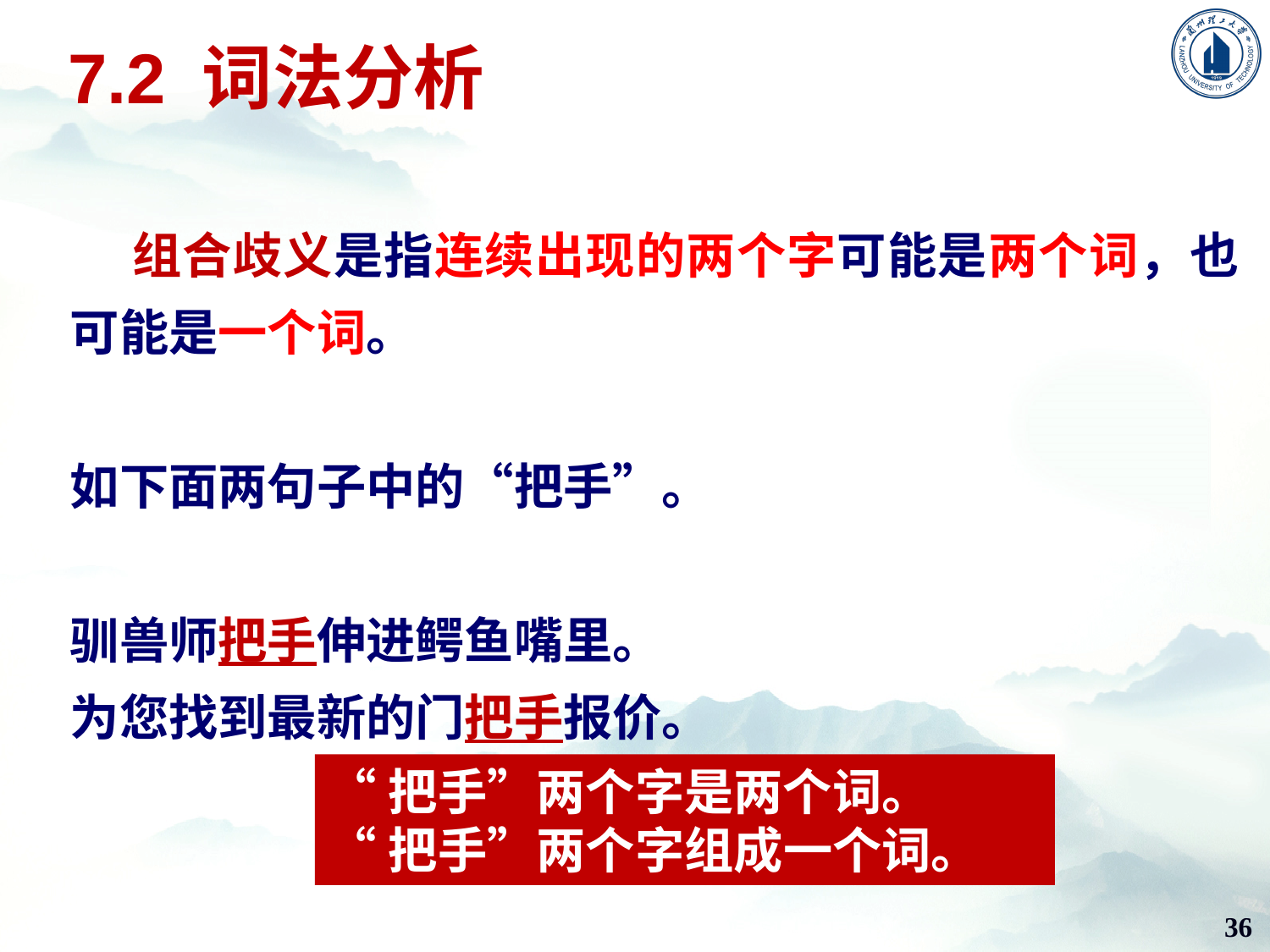

7.2 词法分析
    组合歧义是指连续出现的两个字可能是两个词，也可能是一个词。

如下面两句子中的“把手”。

驯兽师把手伸进鳄鱼嘴里。
为您找到最新的门把手报价。

“把手”两个字是两个词。
“把手”两个字组成一个词。
36